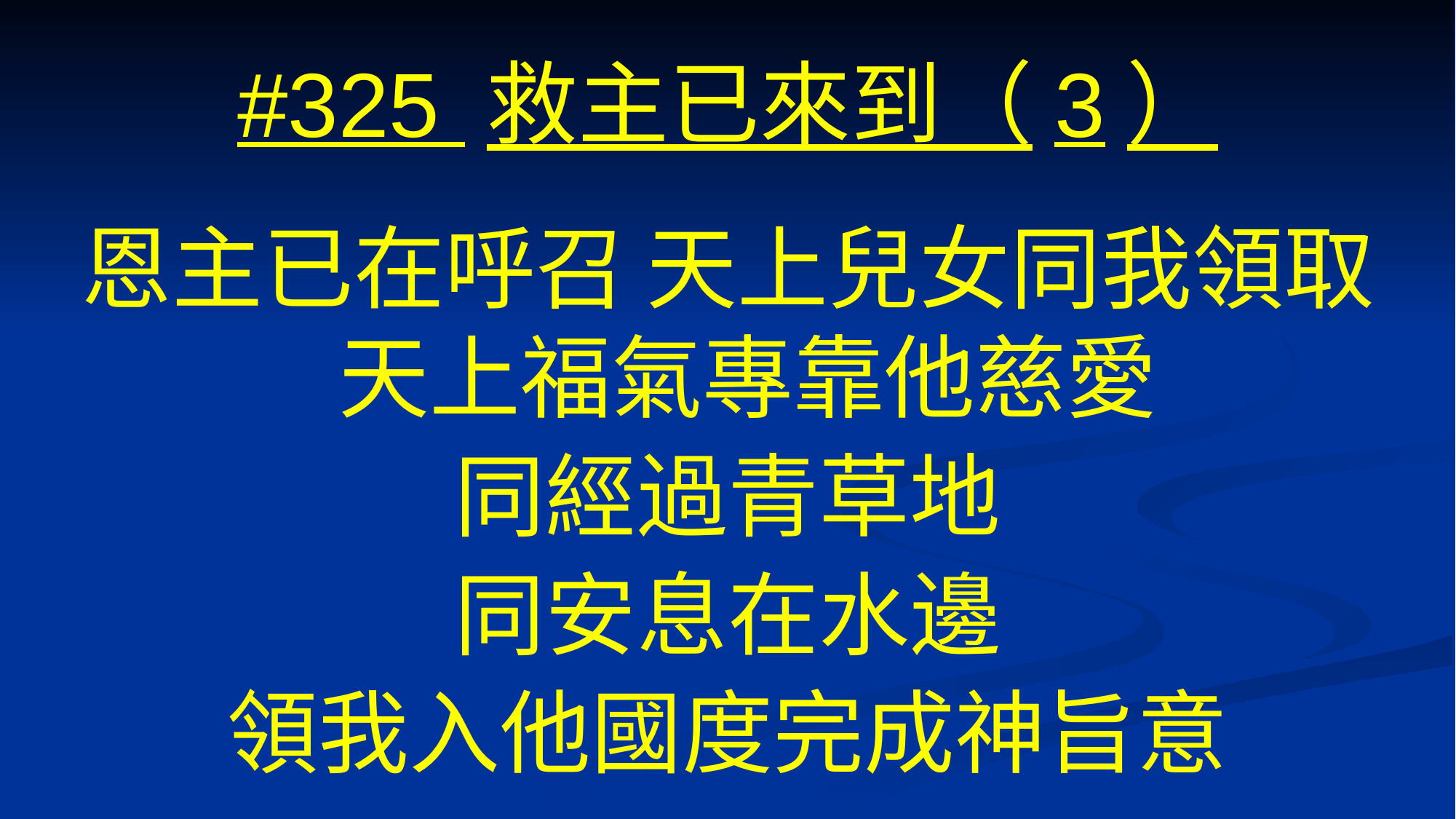

# #325 救主已來到（3）
恩主已在呼召 天上兒女同我領取天上福氣專靠他慈愛
同經過青草地
同安息在水邊
領我入他國度完成神旨意